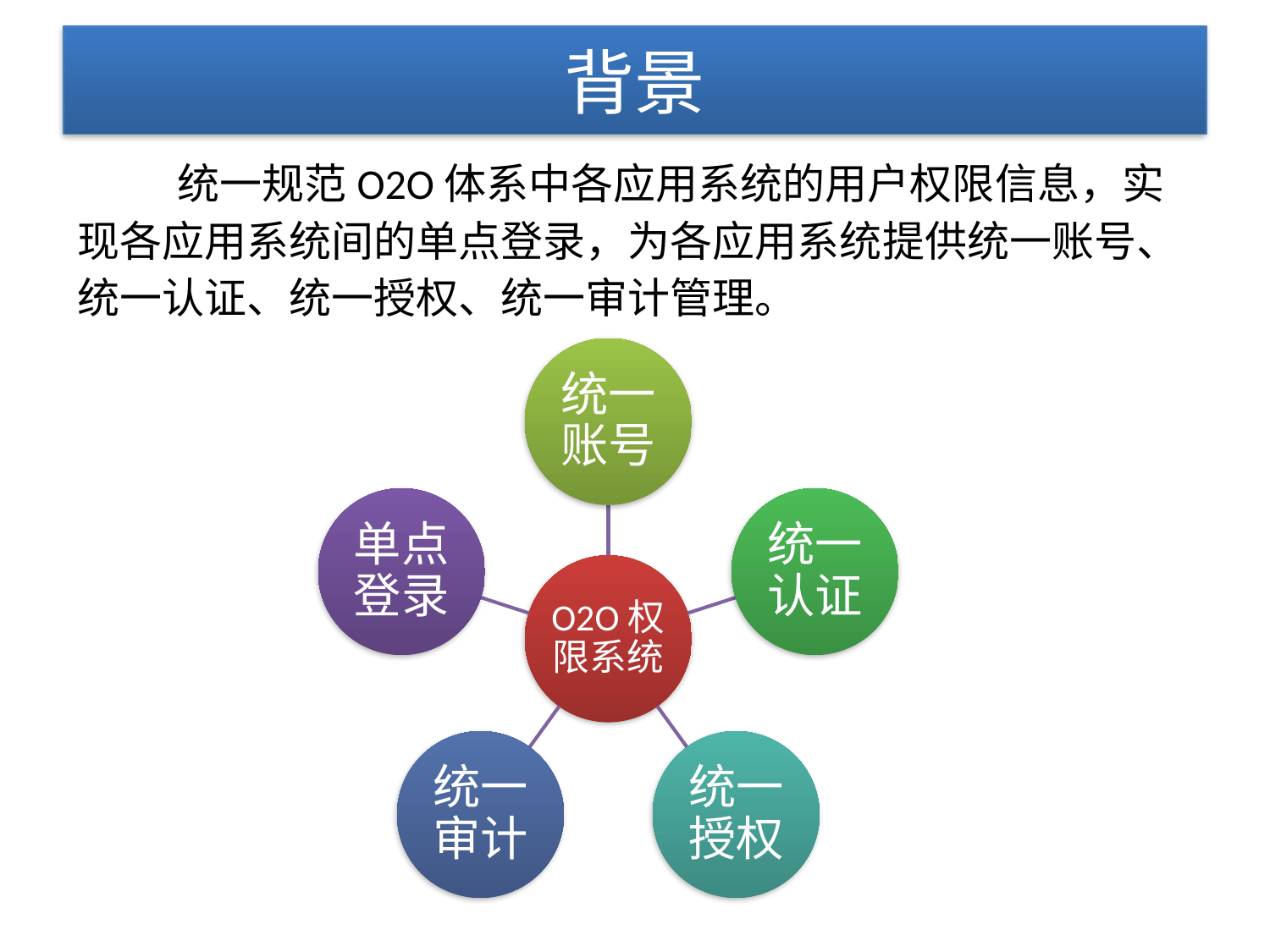

# 背景
        统一规范O2O体系中各应用系统的用户权限信息，实现各应用系统间的单点登录，为各应用系统提供统一账号、统一认证、统一授权、统一审计管理。

O2O权限系统

统一账号

统一认证

统一授权

统一审计

单点登录